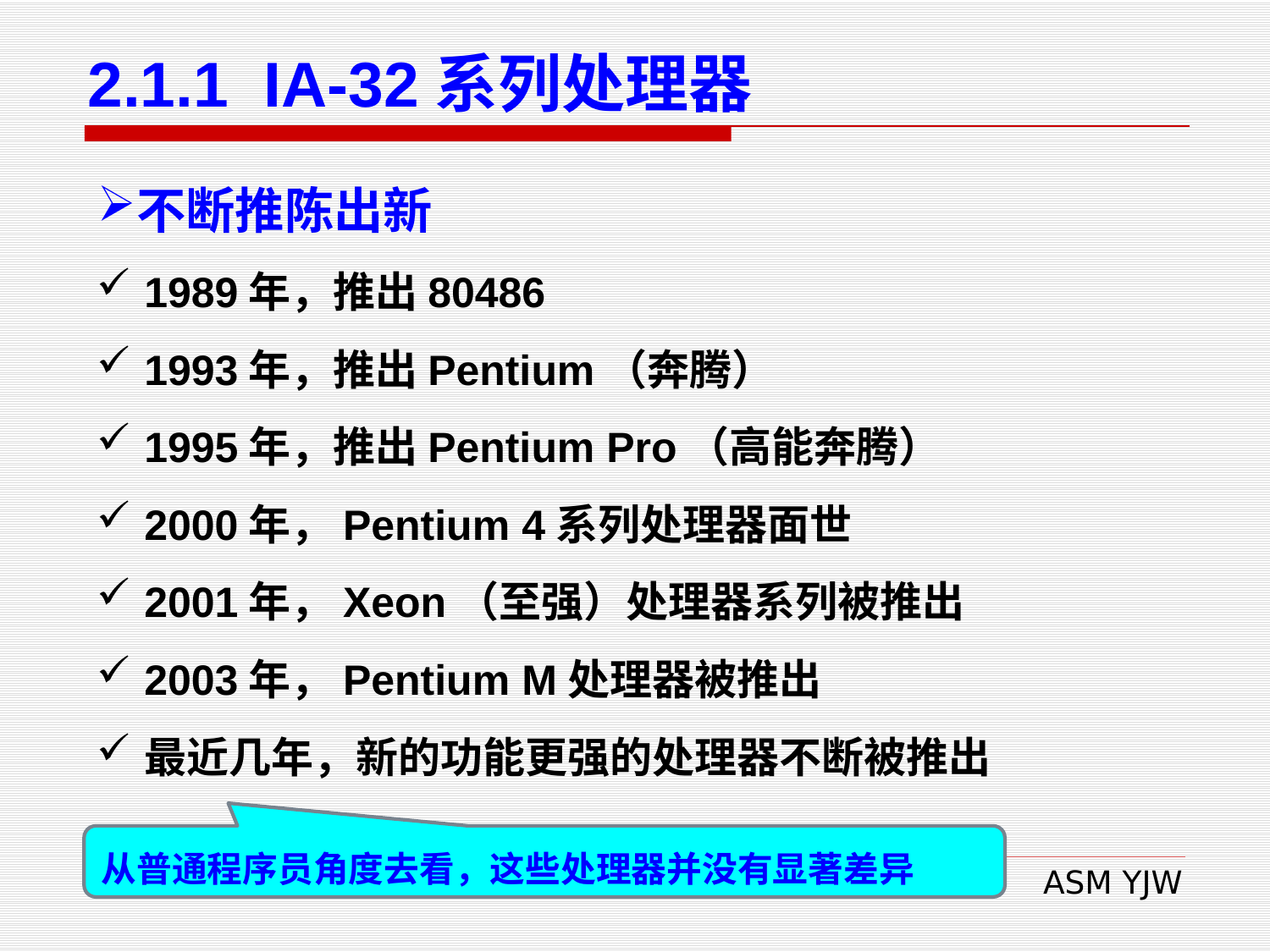

# 2.1.1  IA-32系列处理器
不断推陈出新
1989年，推出80486
1993年，推出Pentium（奔腾）
1995年，推出Pentium Pro（高能奔腾）
2000年，Pentium 4系列处理器面世
2001年，Xeon（至强）处理器系列被推出
2003年，Pentium M处理器被推出
最近几年，新的功能更强的处理器不断被推出
从普通程序员角度去看，这些处理器并没有显著差异